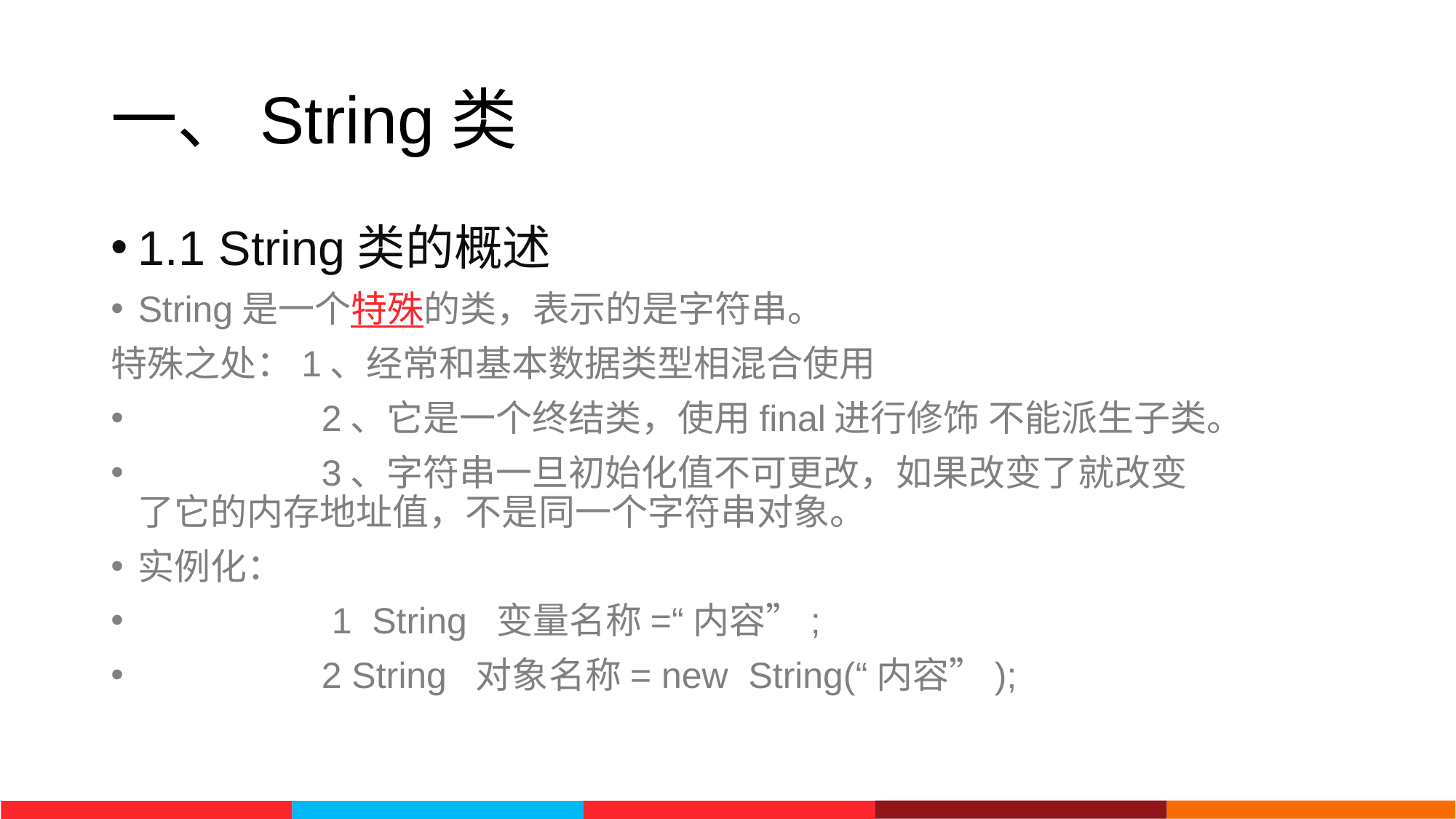

一、String类
1.1 String类的概述
String是一个特殊的类，表示的是字符串。
特殊之处：1、经常和基本数据类型相混合使用
                  2、它是一个终结类，使用final进行修饰 不能派生子类。
                  3、字符串一旦初始化值不可更改，如果改变了就改变                 了它的内存地址值，不是同一个字符串对象。
实例化：
                   1  String  变量名称=“内容”;
                  2 String  对象名称= new  String(“内容”);